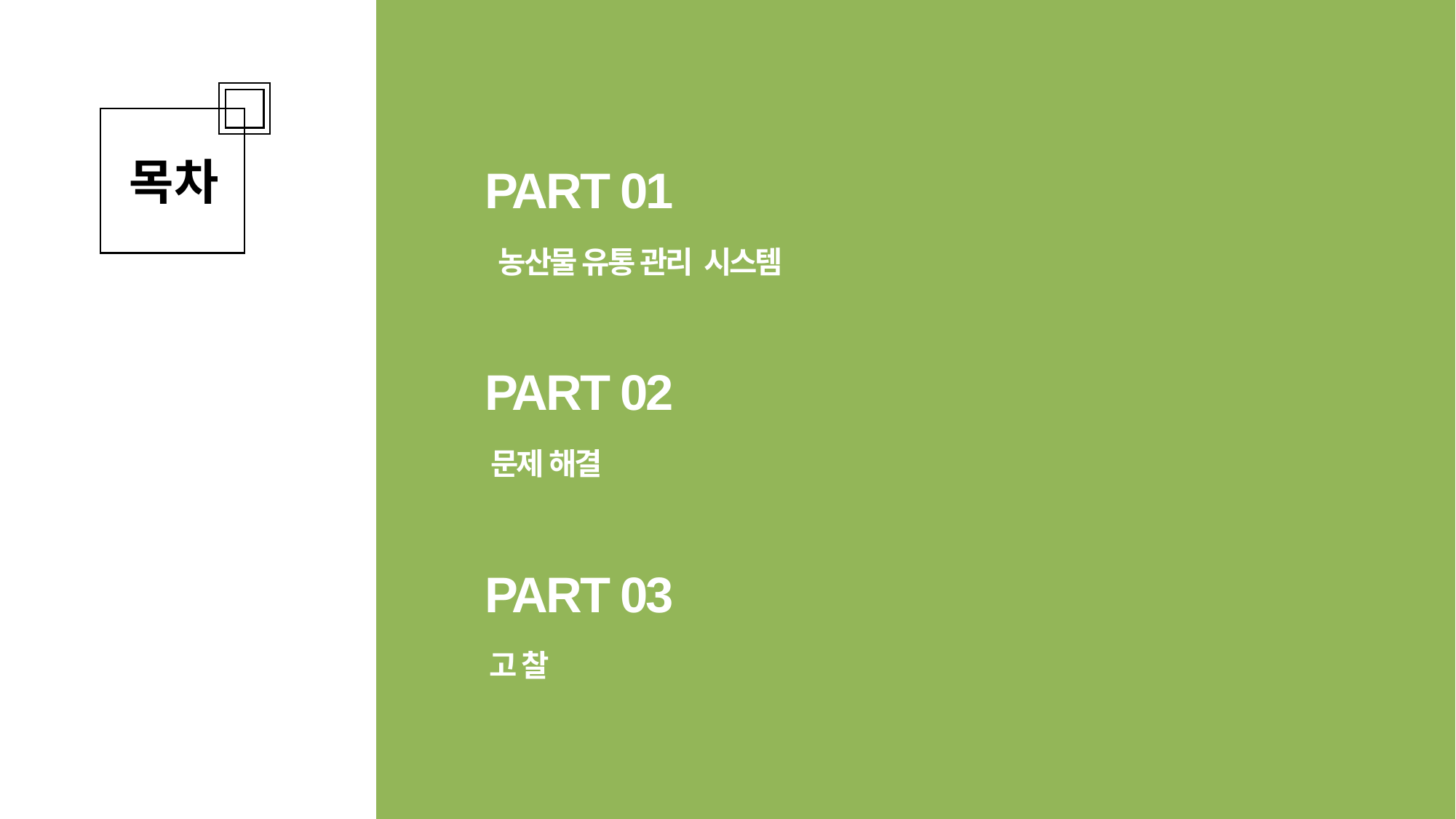

목차
PART 01
농산물 유통 관리  시스템
PART 02
문제 해결
PART 03
고 찰